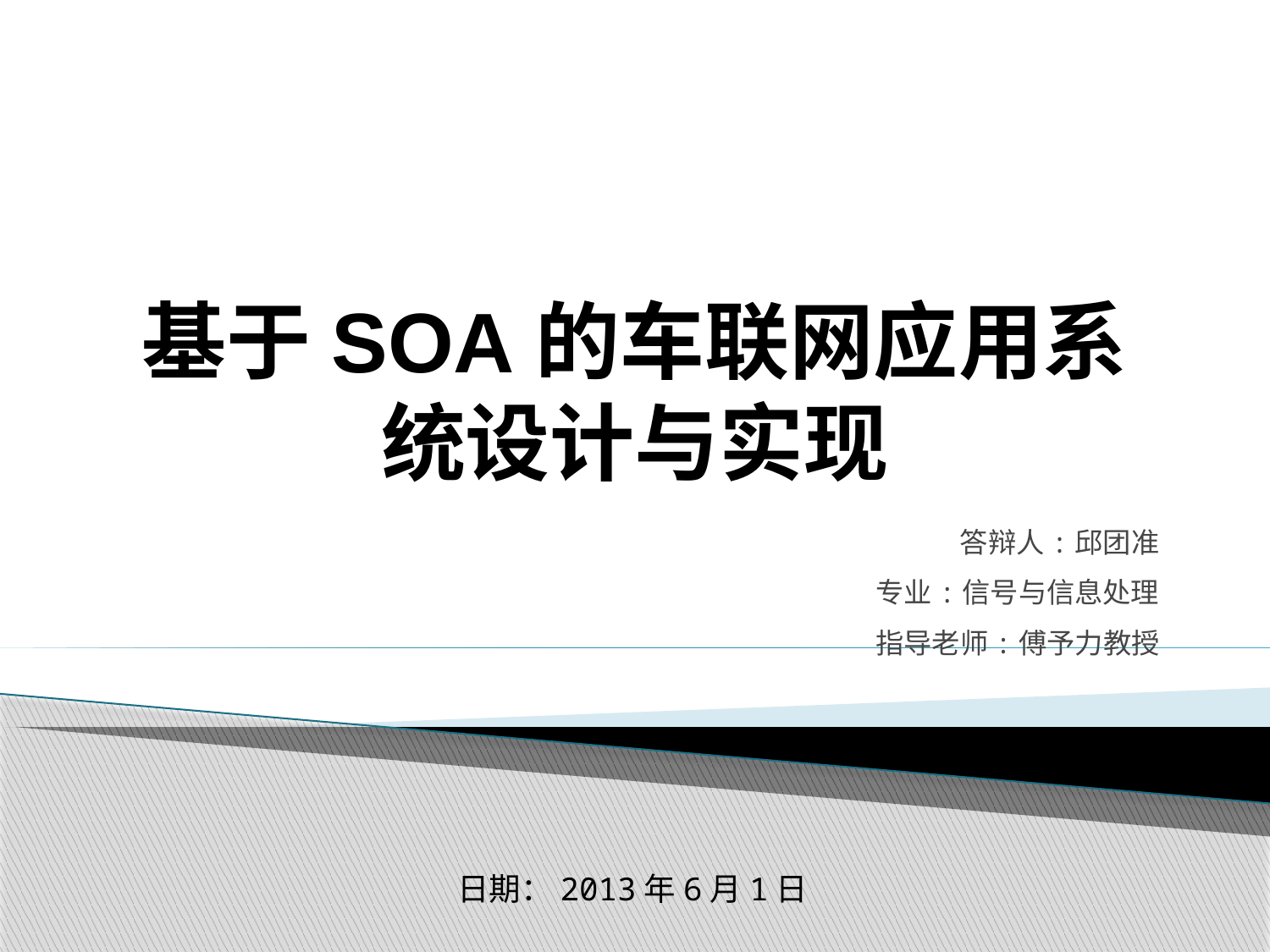

# 基于SOA的车联网应用系统设计与实现
答辩人:邱团准
专业:信号与信息处理
指导老师:傅予力教授

日期：2013年6月1日